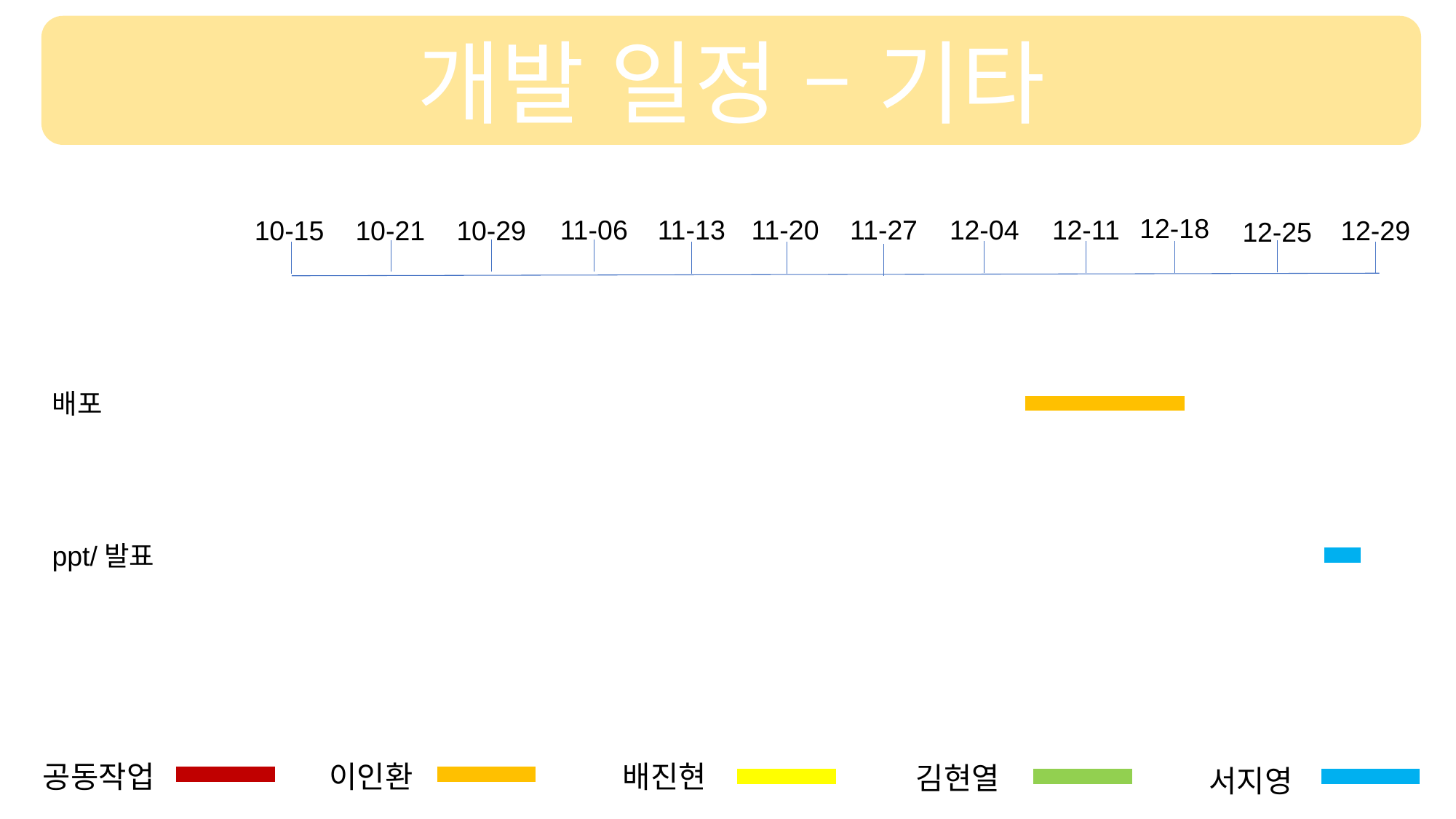

개발 일정 – 기타
12-18
12-11
11-27
11-06
11-13
11-20
12-04
10-15
10-21
10-29
12-29
12-25
배포
ppt/발표
이인환
공동작업
배진현
김현열
서지영